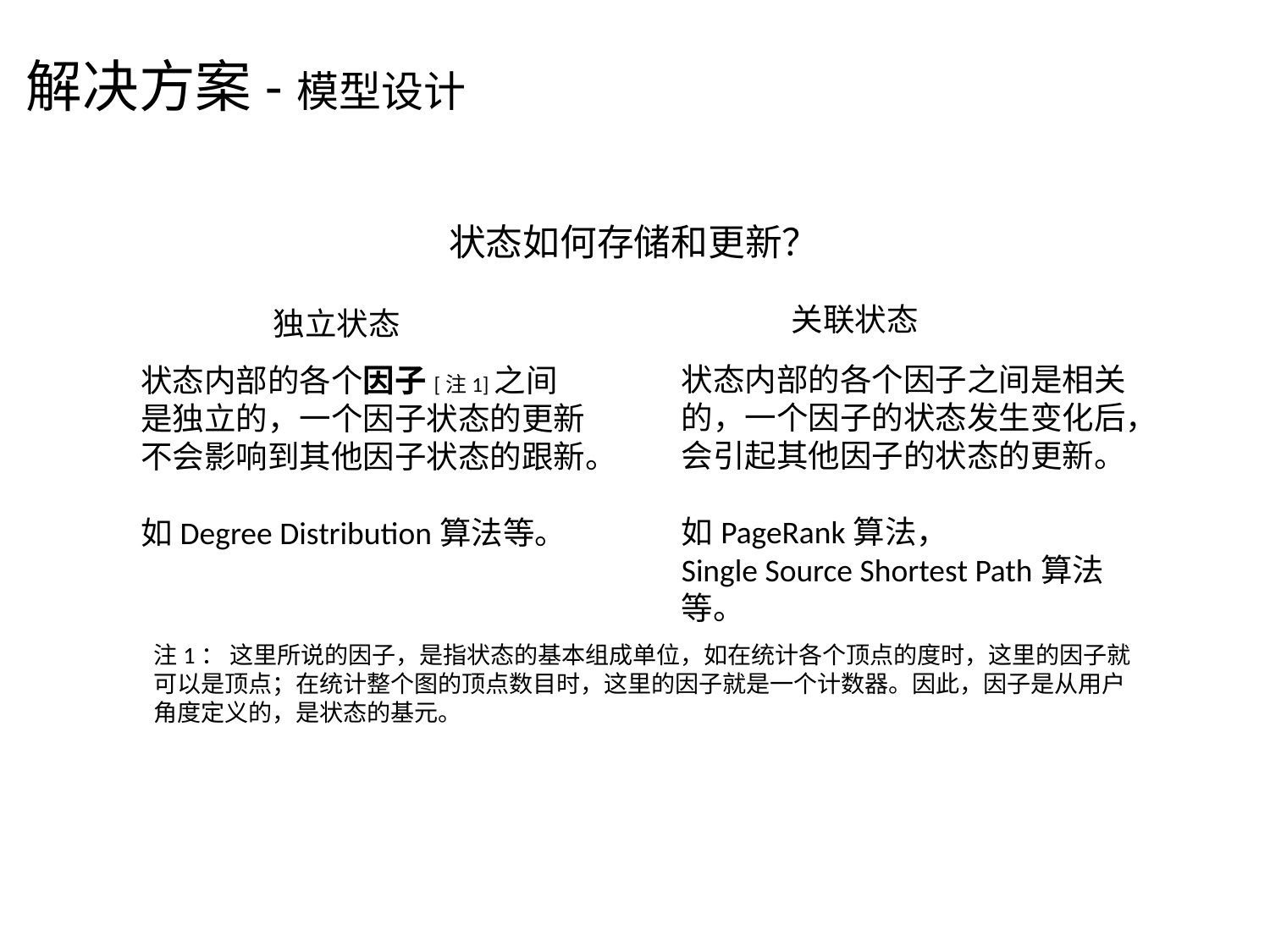

# 解决方案-模型设计
状态如何存储和更新？
关联状态
独立状态
状态内部的各个因子之间是相关的，一个因子的状态发生变化后，会引起其他因子的状态的更新。

如PageRank算法，
Single Source Shortest Path算法等。
状态内部的各个因子[注1]之间是独立的，一个因子状态的更新不会影响到其他因子状态的跟新。

如Degree Distribution算法等。
注1： 这里所说的因子，是指状态的基本组成单位，如在统计各个顶点的度时，这里的因子就可以是顶点；在统计整个图的顶点数目时，这里的因子就是一个计数器。因此，因子是从用户角度定义的，是状态的基元。